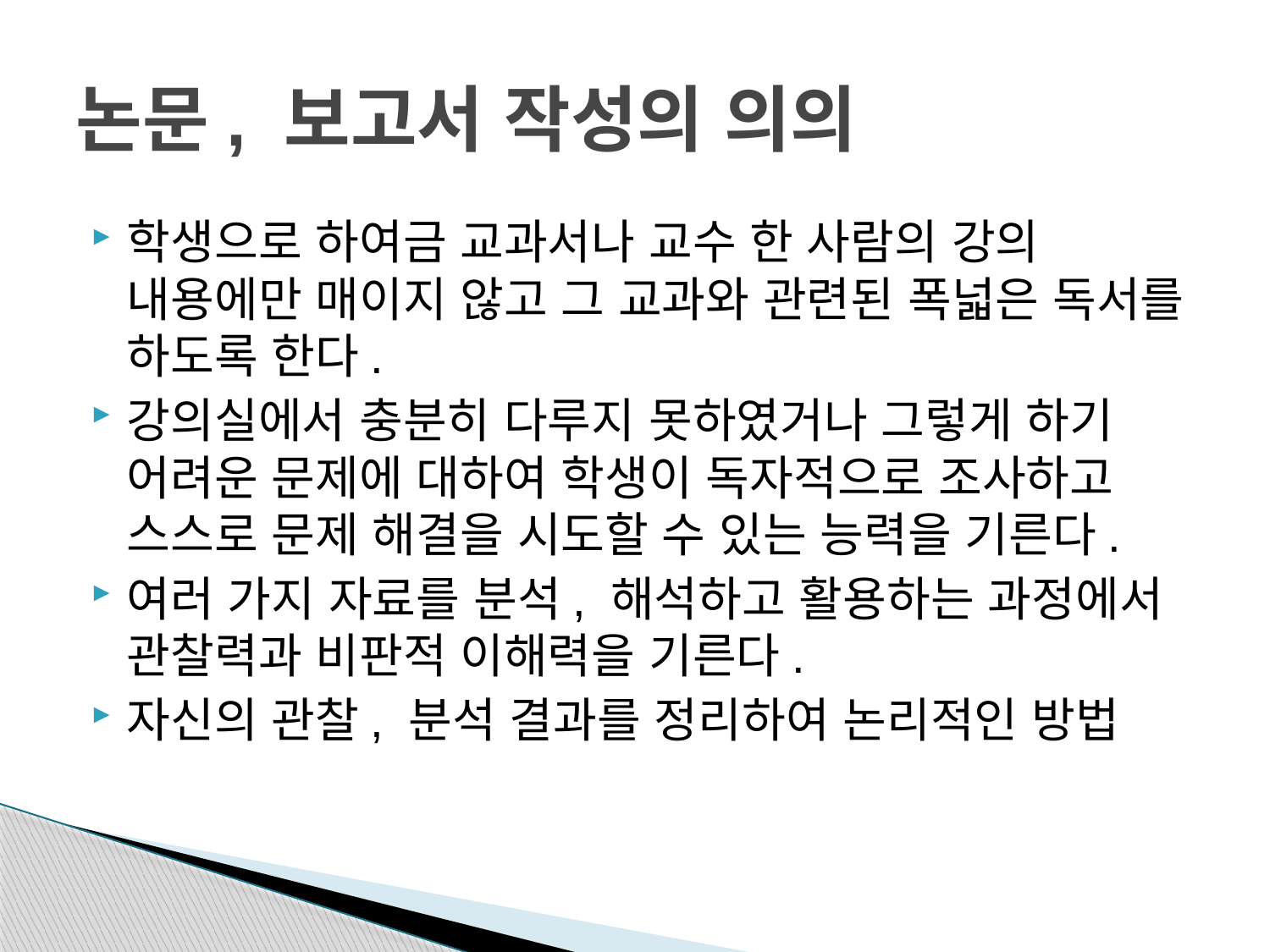

# 논문, 보고서 작성의 의의
학생으로 하여금 교과서나 교수 한 사람의 강의 내용에만 매이지 않고 그 교과와 관련된 폭넓은 독서를 하도록 한다.
강의실에서 충분히 다루지 못하였거나 그렇게 하기 어려운 문제에 대하여 학생이 독자적으로 조사하고 스스로 문제 해결을 시도할 수 있는 능력을 기른다.
여러 가지 자료를 분석, 해석하고 활용하는 과정에서 관찰력과 비판적 이해력을 기른다.
자신의 관찰, 분석 결과를 정리하여 논리적인 방법